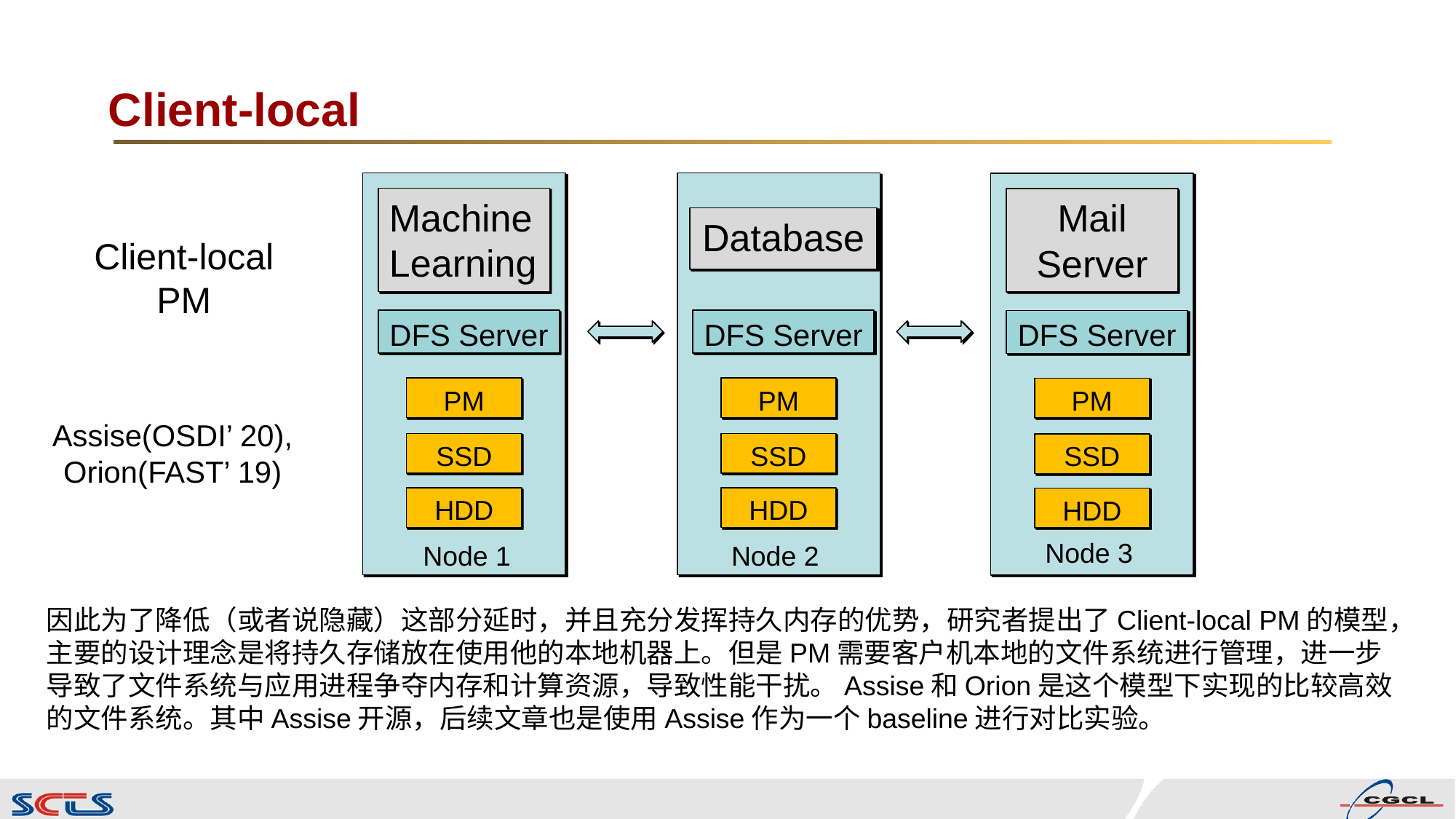

# Client-local

Machine Learning
Mail Server
Database
DFS Server
DFS Server
DFS Server

PM
PM
PM
SSD
SSD
SSD
HDD
HDD
HDD
Node 3
Node 1
Node 2
Client-local PM
Assise(OSDI’ 20), Orion(FAST’ 19)
因此为了降低（或者说隐藏）这部分延时，并且充分发挥持久内存的优势，研究者提出了Client-local PM的模型，主要的设计理念是将持久存储放在使用他的本地机器上。但是PM需要客户机本地的文件系统进行管理，进一步导致了文件系统与应用进程争夺内存和计算资源，导致性能干扰。Assise和Orion是这个模型下实现的比较高效的文件系统。其中Assise开源，后续文章也是使用Assise作为一个baseline进行对比实验。